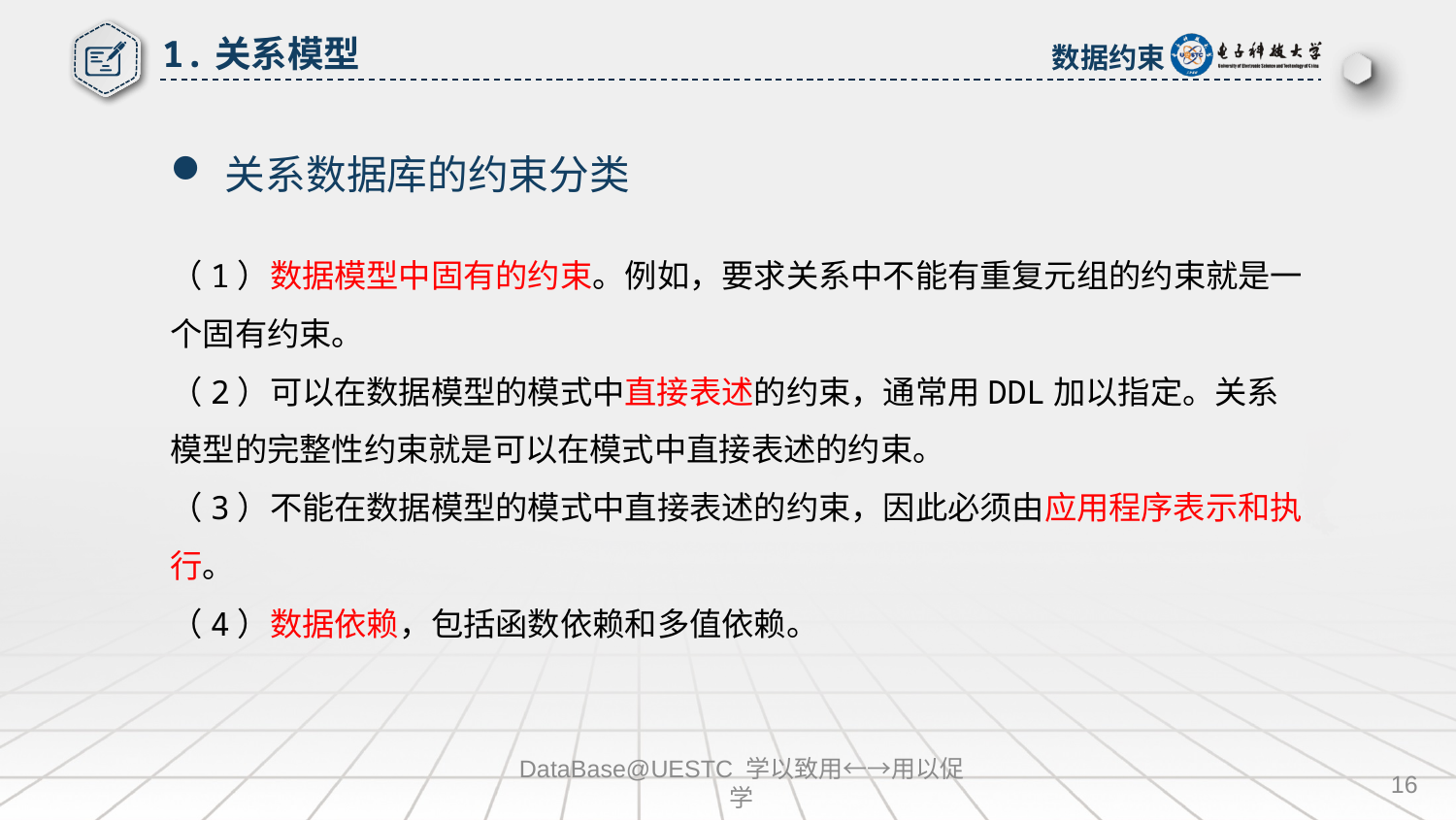

1.关系模型
数据约束
关系数据库的约束分类

（1）数据模型中固有的约束。例如，要求关系中不能有重复元组的约束就是一个固有约束。
（2）可以在数据模型的模式中直接表述的约束，通常用DDL加以指定。关系模型的完整性约束就是可以在模式中直接表述的约束。
（3）不能在数据模型的模式中直接表述的约束，因此必须由应用程序表示和执行。
（4）数据依赖，包括函数依赖和多值依赖。
DataBase@UESTC 学以致用←→用以促学
16